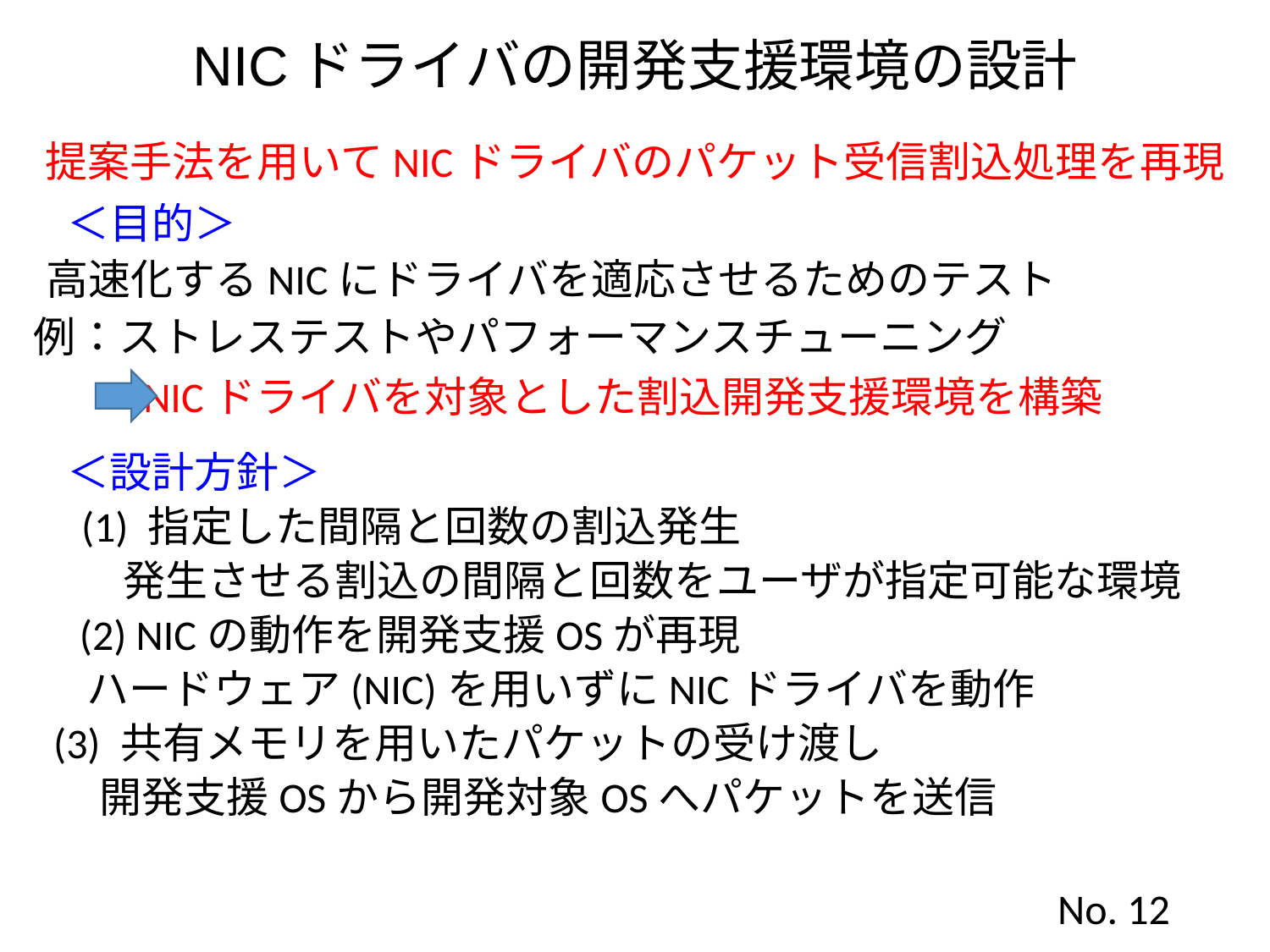

NICドライバの開発支援環境の設計
提案手法を用いてNICドライバのパケット受信割込処理を再現
＜目的＞
高速化するNICにドライバを適応させるためのテスト
例：ストレステストやパフォーマンスチューニング
NICドライバを対象とした割込開発支援環境を構築

＜設計方針＞
(1) 指定した間隔と回数の割込発生
発生させる割込の間隔と回数をユーザが指定可能な環境
(2) NICの動作を開発支援OSが再現
ハードウェア(NIC)を用いずにNICドライバを動作
(3) 共有メモリを用いたパケットの受け渡し
開発支援OSから開発対象OSへパケットを送信
No. 12